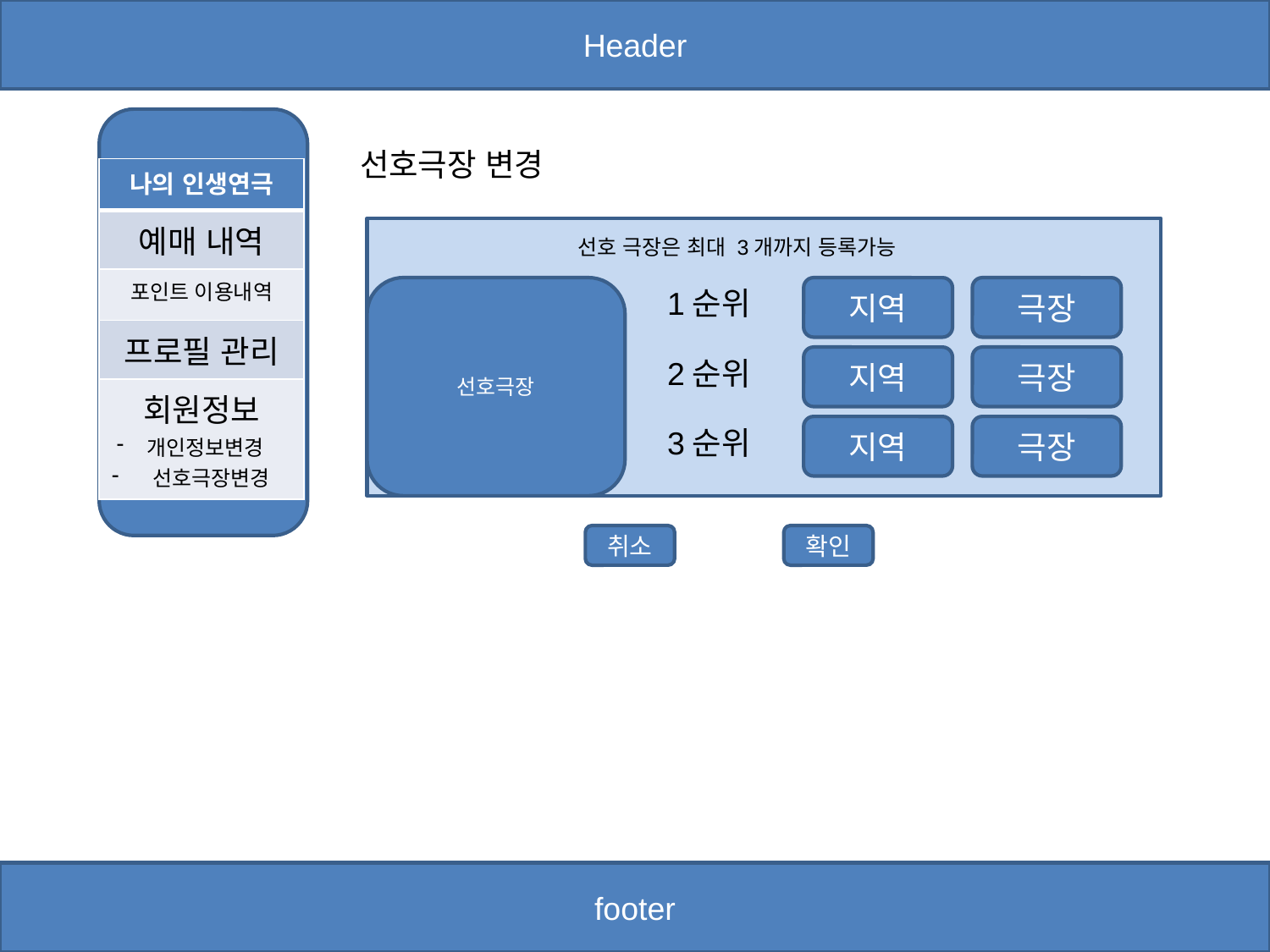

Header

선호극장 변경
| 나의 인생연극 |
| --- |
| 예매 내역 |
| 포인트 이용내역 |
| 프로필 관리 |
| 회원정보 개인정보변경 선호극장변경 |

선호 극장은 최대 3개까지 등록가능
선호극장
1순위
지역
극장
2순위
지역
극장
3순위
지역
극장
취소
확인
footer